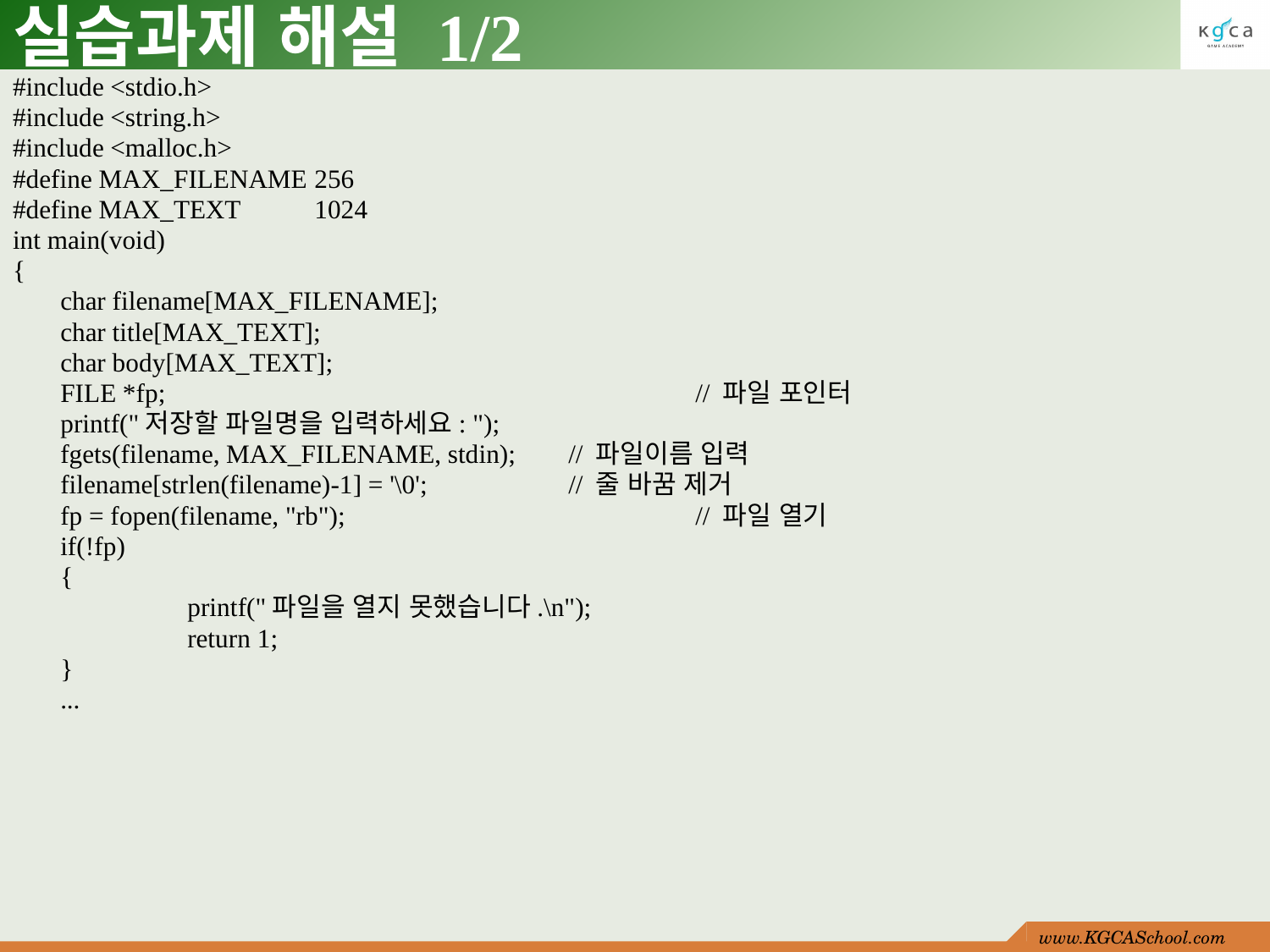

# 실습과제 해설 1/2
#include <stdio.h>
#include <string.h>
#include <malloc.h>
#define MAX_FILENAME	256
#define MAX_TEXT	1024
int main(void)
{
	char filename[MAX_FILENAME];
	char title[MAX_TEXT];
	char body[MAX_TEXT];
	FILE *fp;					// 파일 포인터
	printf("저장할 파일명을 입력하세요: ");
	fgets(filename, MAX_FILENAME, stdin);	// 파일이름 입력
	filename[strlen(filename)-1] = '\0';		// 줄 바꿈 제거
	fp = fopen(filename, "rb");			// 파일 열기
	if(!fp)
	{
		printf("파일을 열지 못했습니다.\n");
		return 1;
	}
	...